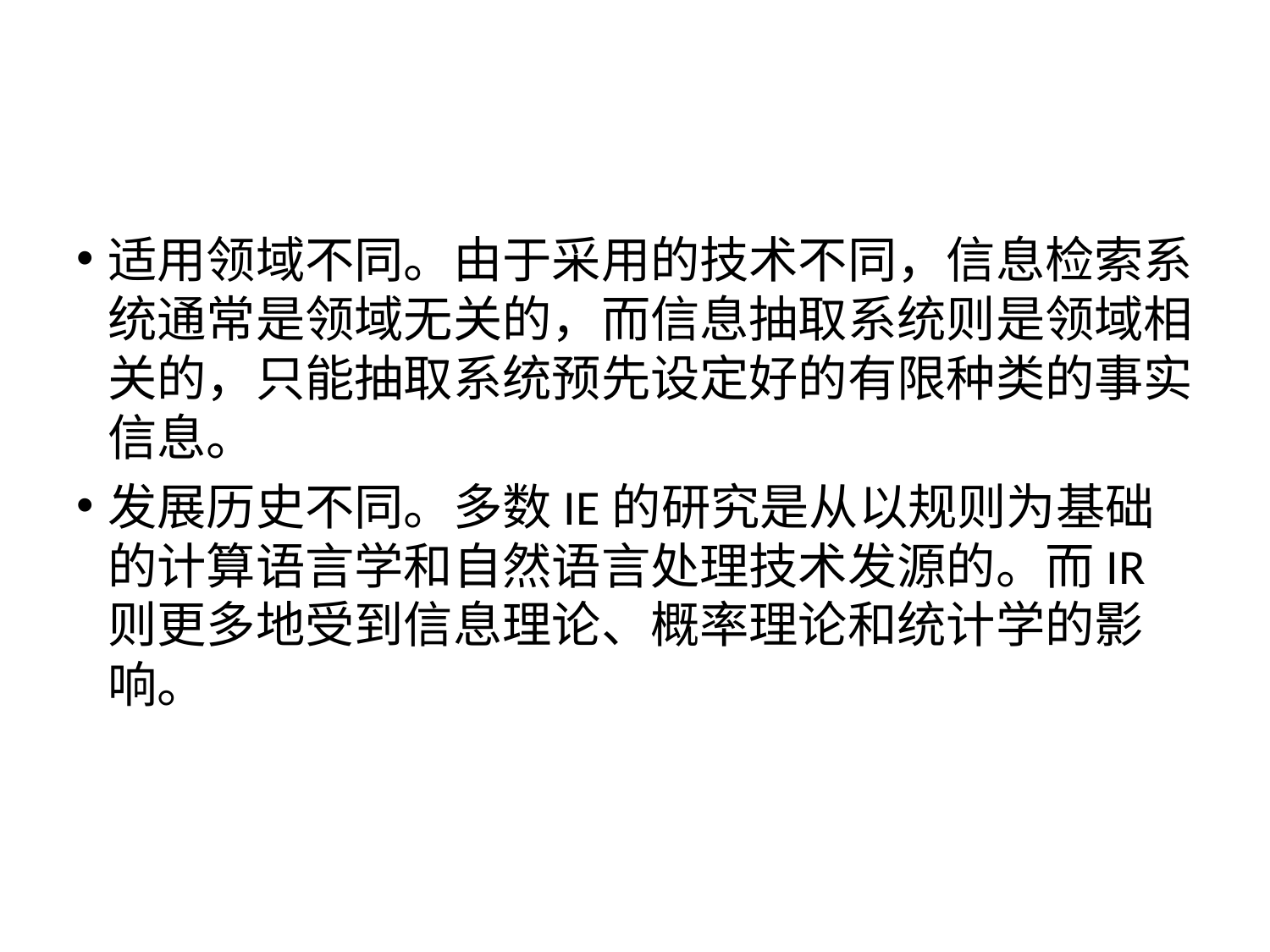

适用领域不同。由于采用的技术不同，信息检索系统通常是领域无关的，而信息抽取系统则是领域相关的，只能抽取系统预先设定好的有限种类的事实信息。
发展历史不同。多数IE的研究是从以规则为基础的计算语言学和自然语言处理技术发源的。而IR则更多地受到信息理论、概率理论和统计学的影响。